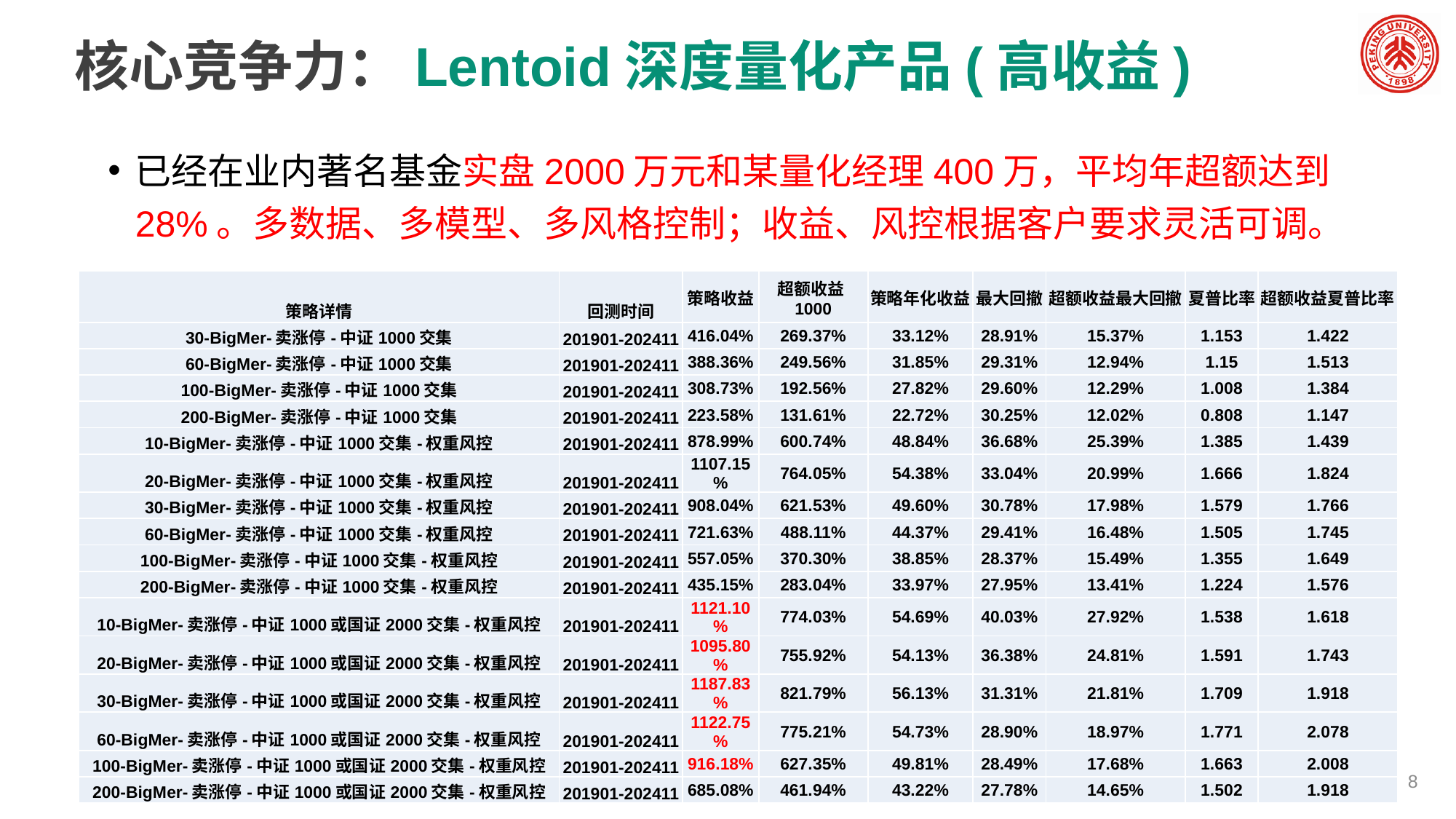

# 核心竞争力：Lentoid深度量化产品(高收益)
已经在业内著名基金实盘2000万元和某量化经理400万，平均年超额达到28%。多数据、多模型、多风格控制；收益、风控根据客户要求灵活可调。

| 策略详情 | 回测时间 | 策略收益 | 超额收益1000 | 策略年化收益 | 最大回撤 | 超额收益最大回撤 | 夏普比率 | 超额收益夏普比率 |
| --- | --- | --- | --- | --- | --- | --- | --- | --- |
| 30-BigMer-卖涨停-中证1000交集 | 201901-202411 | 416.04% | 269.37% | 33.12% | 28.91% | 15.37% | 1.153 | 1.422 |
| 60-BigMer-卖涨停-中证1000交集 | 201901-202411 | 388.36% | 249.56% | 31.85% | 29.31% | 12.94% | 1.15 | 1.513 |
| 100-BigMer-卖涨停-中证1000交集 | 201901-202411 | 308.73% | 192.56% | 27.82% | 29.60% | 12.29% | 1.008 | 1.384 |
| 200-BigMer-卖涨停-中证1000交集 | 201901-202411 | 223.58% | 131.61% | 22.72% | 30.25% | 12.02% | 0.808 | 1.147 |
| 10-BigMer-卖涨停-中证1000交集-权重风控 | 201901-202411 | 878.99% | 600.74% | 48.84% | 36.68% | 25.39% | 1.385 | 1.439 |
| 20-BigMer-卖涨停-中证1000交集-权重风控 | 201901-202411 | 1107.15% | 764.05% | 54.38% | 33.04% | 20.99% | 1.666 | 1.824 |
| 30-BigMer-卖涨停-中证1000交集-权重风控 | 201901-202411 | 908.04% | 621.53% | 49.60% | 30.78% | 17.98% | 1.579 | 1.766 |
| 60-BigMer-卖涨停-中证1000交集-权重风控 | 201901-202411 | 721.63% | 488.11% | 44.37% | 29.41% | 16.48% | 1.505 | 1.745 |
| 100-BigMer-卖涨停-中证1000交集-权重风控 | 201901-202411 | 557.05% | 370.30% | 38.85% | 28.37% | 15.49% | 1.355 | 1.649 |
| 200-BigMer-卖涨停-中证1000交集-权重风控 | 201901-202411 | 435.15% | 283.04% | 33.97% | 27.95% | 13.41% | 1.224 | 1.576 |
| 10-BigMer-卖涨停-中证1000或国证2000交集-权重风控 | 201901-202411 | 1121.10% | 774.03% | 54.69% | 40.03% | 27.92% | 1.538 | 1.618 |
| 20-BigMer-卖涨停-中证1000或国证2000交集-权重风控 | 201901-202411 | 1095.80% | 755.92% | 54.13% | 36.38% | 24.81% | 1.591 | 1.743 |
| 30-BigMer-卖涨停-中证1000或国证2000交集-权重风控 | 201901-202411 | 1187.83% | 821.79% | 56.13% | 31.31% | 21.81% | 1.709 | 1.918 |
| 60-BigMer-卖涨停-中证1000或国证2000交集-权重风控 | 201901-202411 | 1122.75% | 775.21% | 54.73% | 28.90% | 18.97% | 1.771 | 2.078 |
| 100-BigMer-卖涨停-中证1000或国证2000交集-权重风控 | 201901-202411 | 916.18% | 627.35% | 49.81% | 28.49% | 17.68% | 1.663 | 2.008 |
| 200-BigMer-卖涨停-中证1000或国证2000交集-权重风控 | 201901-202411 | 685.08% | 461.94% | 43.22% | 27.78% | 14.65% | 1.502 | 1.918 |
8